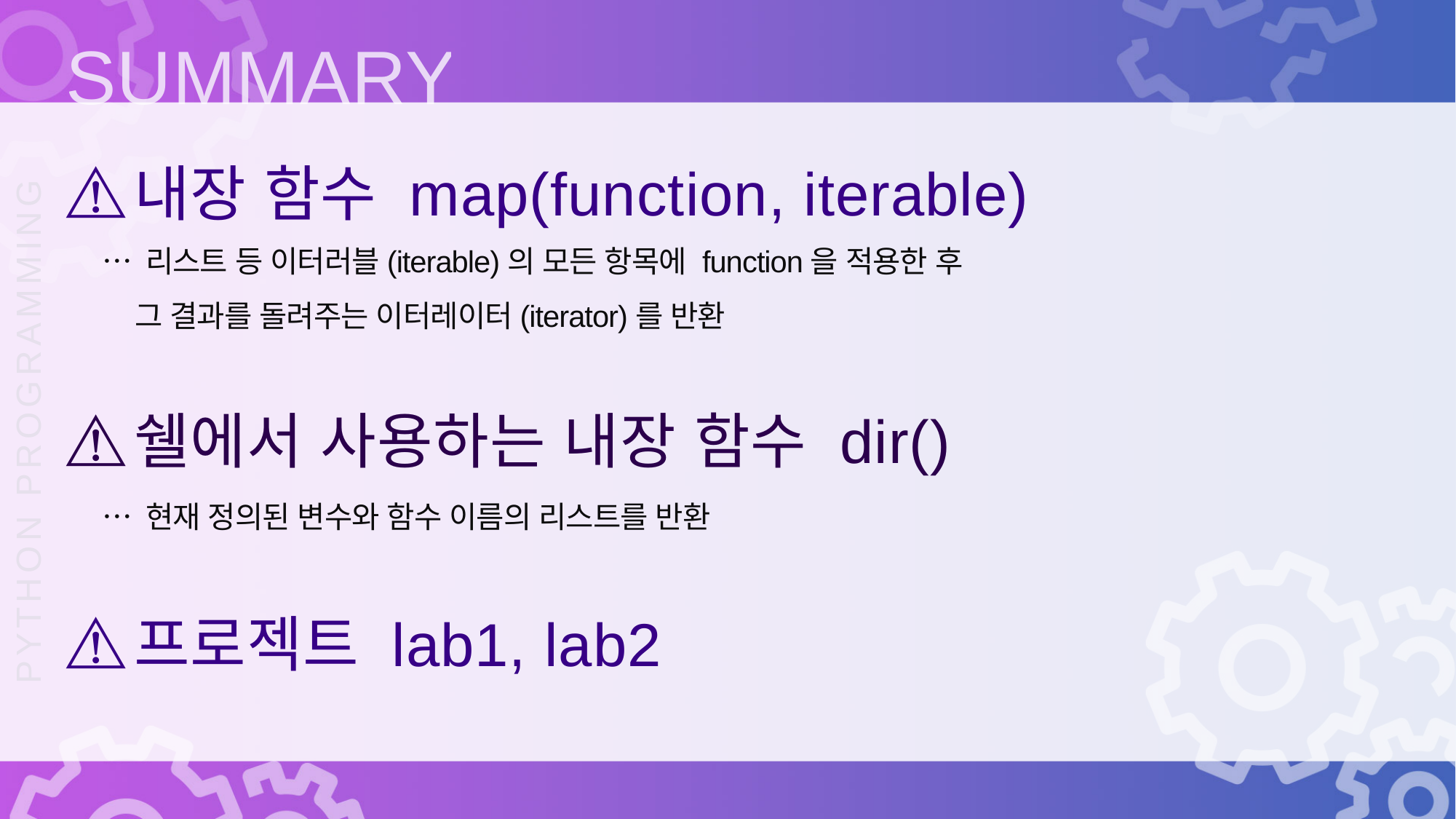

내장 함수 map(function, iterable)
… 리스트 등 이터러블(iterable)의 모든 항목에 function을 적용한 후
그 결과를 돌려주는 이터레이터(iterator)를 반환
쉘에서 사용하는 내장 함수 dir()
… 현재 정의된 변수와 함수 이름의 리스트를 반환
프로젝트 lab1, lab2